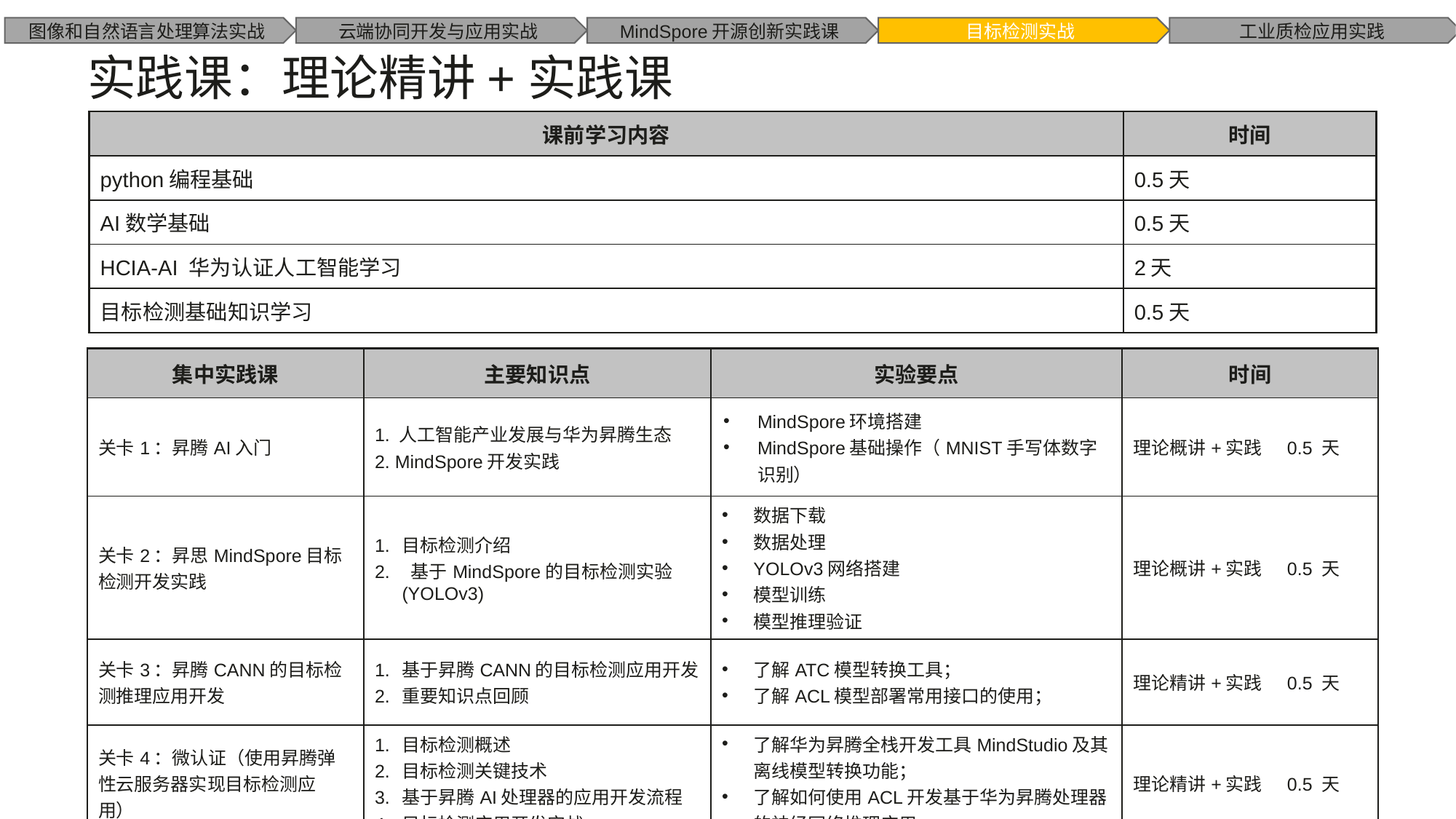

图像和自然语言处理算法实战
目标检测实战
云端协同开发与应用实战
MindSpore开源创新实践课
工业质检应用实践
# 实践课：理论精讲+实践课
| 课前学习内容 | 时间 |
| --- | --- |
| python编程基础 | 0.5天 |
| AI数学基础 | 0.5天 |
| HCIA-AI 华为认证人工智能学习 | 2天 |
| 目标检测基础知识学习 | 0.5天 |
| 集中实践课 | 主要知识点 | 实验要点 | 时间 |
| --- | --- | --- | --- |
| 关卡1：昇腾AI入门 | 1. 人工智能产业发展与华为昇腾生态 2. MindSpore开发实践 | MindSpore环境搭建 MindSpore基础操作（MNIST手写体数字识别） | 理论概讲+实践 0.5 天 |
| 关卡2：昇思MindSpore目标检测开发实践 | 目标检测介绍 基于MindSpore的目标检测实验(YOLOv3) | 数据下载 数据处理 YOLOv3网络搭建 模型训练 模型推理验证 | 理论概讲+实践 0.5 天 |
| 关卡3：昇腾CANN的目标检测推理应用开发 | 基于昇腾CANN的目标检测应用开发 重要知识点回顾 | 了解ATC模型转换工具； 了解ACL模型部署常用接口的使用； | 理论精讲+实践 0.5 天 |
| 关卡4：微认证（使用昇腾弹性云服务器实现目标检测应用） | 目标检测概述 目标检测关键技术 基于昇腾AI处理器的应用开发流程 目标检测应用开发实战 | 了解华为昇腾全栈开发工具MindStudio及其离线模型转换功能； 了解如何使用ACL开发基于华为昇腾处理器的神经网络推理应用； | 理论精讲+实践 0.5 天 |